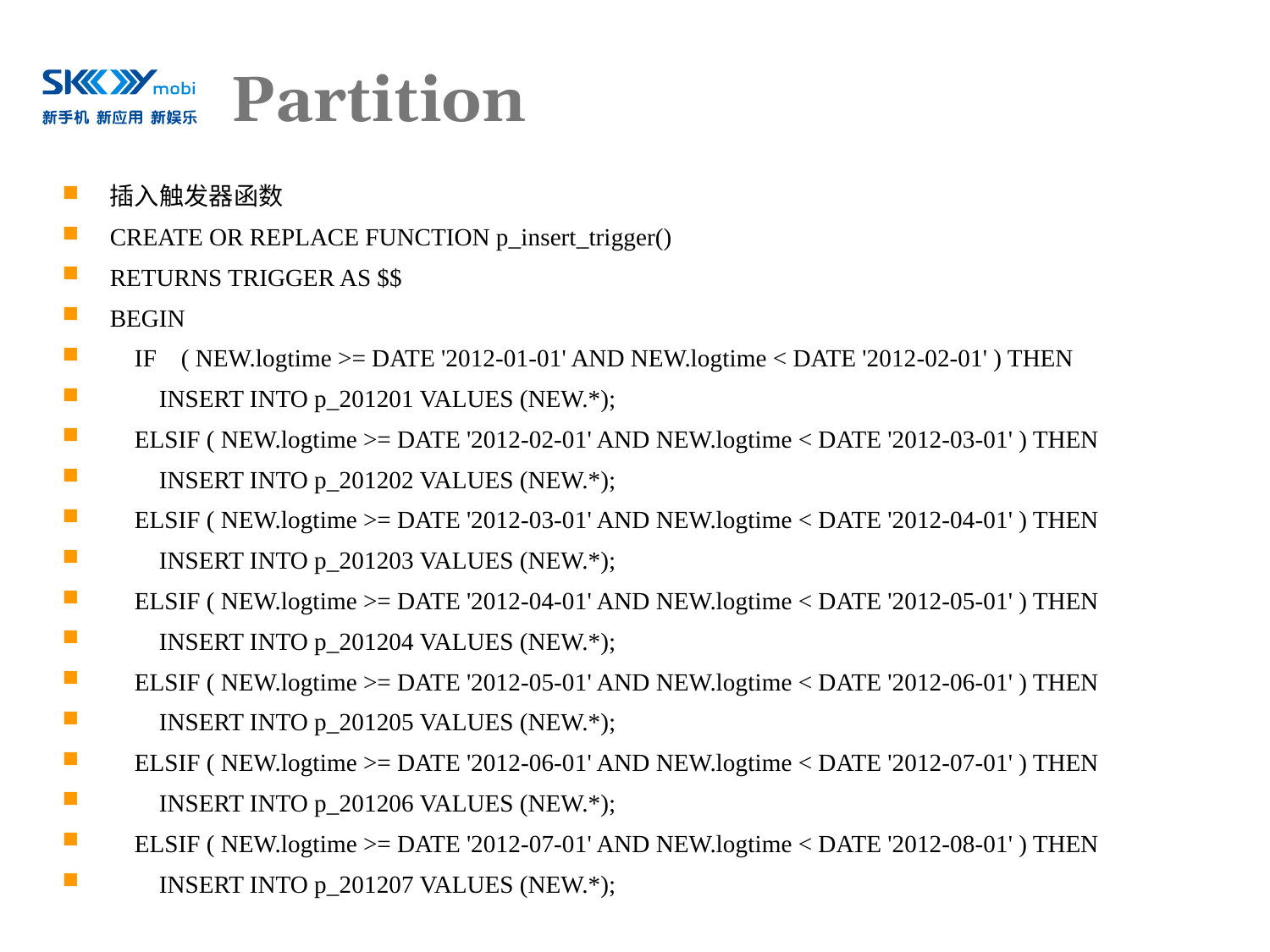

# Partition
插入触发器函数
CREATE OR REPLACE FUNCTION p_insert_trigger()
RETURNS TRIGGER AS $$
BEGIN
    IF    ( NEW.logtime >= DATE '2012-01-01' AND NEW.logtime < DATE '2012-02-01' ) THEN
        INSERT INTO p_201201 VALUES (NEW.*);
    ELSIF ( NEW.logtime >= DATE '2012-02-01' AND NEW.logtime < DATE '2012-03-01' ) THEN
        INSERT INTO p_201202 VALUES (NEW.*);
    ELSIF ( NEW.logtime >= DATE '2012-03-01' AND NEW.logtime < DATE '2012-04-01' ) THEN
        INSERT INTO p_201203 VALUES (NEW.*);
    ELSIF ( NEW.logtime >= DATE '2012-04-01' AND NEW.logtime < DATE '2012-05-01' ) THEN
        INSERT INTO p_201204 VALUES (NEW.*);
    ELSIF ( NEW.logtime >= DATE '2012-05-01' AND NEW.logtime < DATE '2012-06-01' ) THEN
        INSERT INTO p_201205 VALUES (NEW.*);
    ELSIF ( NEW.logtime >= DATE '2012-06-01' AND NEW.logtime < DATE '2012-07-01' ) THEN
        INSERT INTO p_201206 VALUES (NEW.*);
    ELSIF ( NEW.logtime >= DATE '2012-07-01' AND NEW.logtime < DATE '2012-08-01' ) THEN
        INSERT INTO p_201207 VALUES (NEW.*);